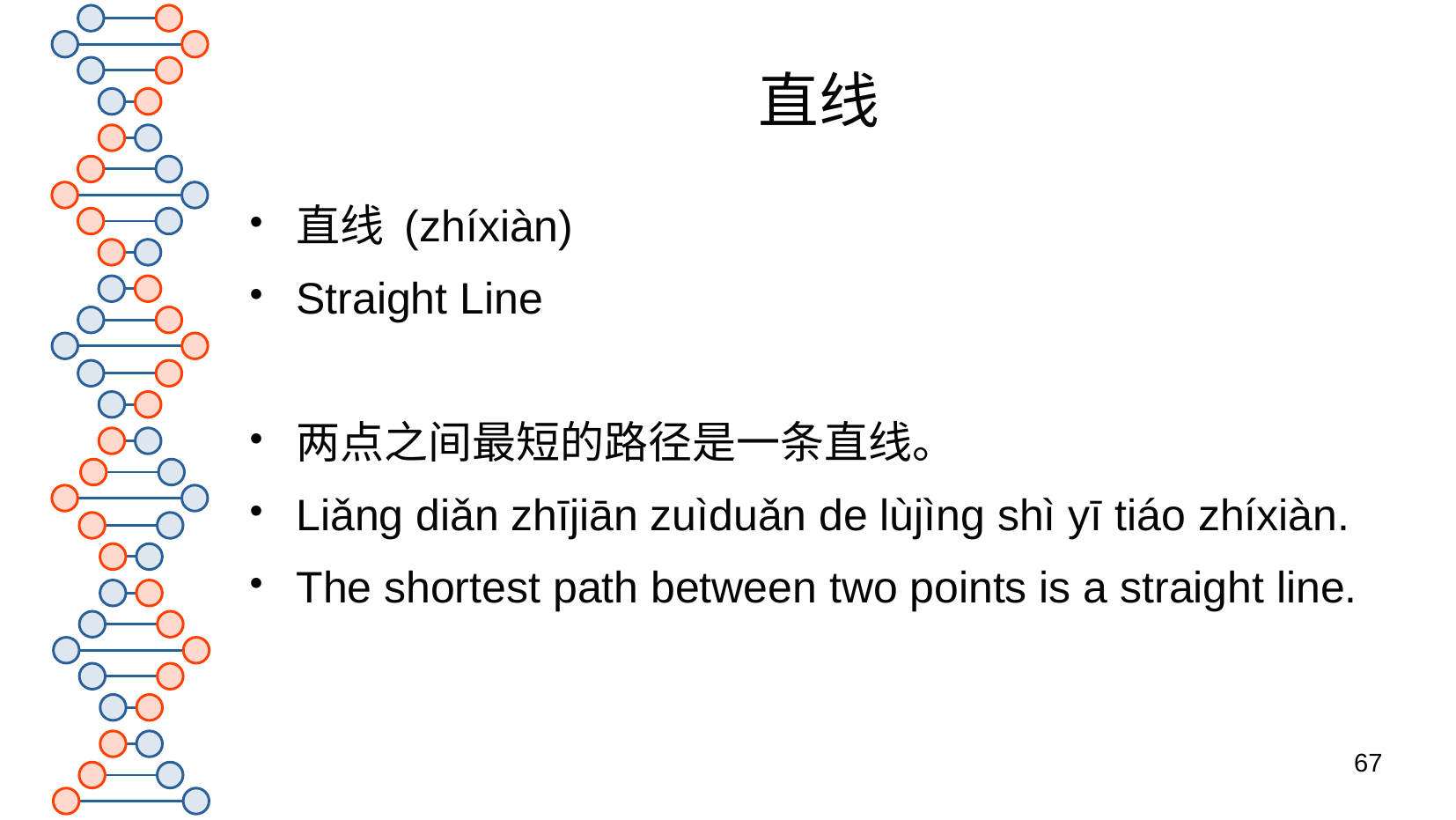

# 直线
直线 (zhíxiàn)
Straight Line

两点之间最短的路径是一条直线。
Liǎng diǎn zhījiān zuìduǎn de lùjìng shì yī tiáo zhíxiàn.
The shortest path between two points is a straight line.

67